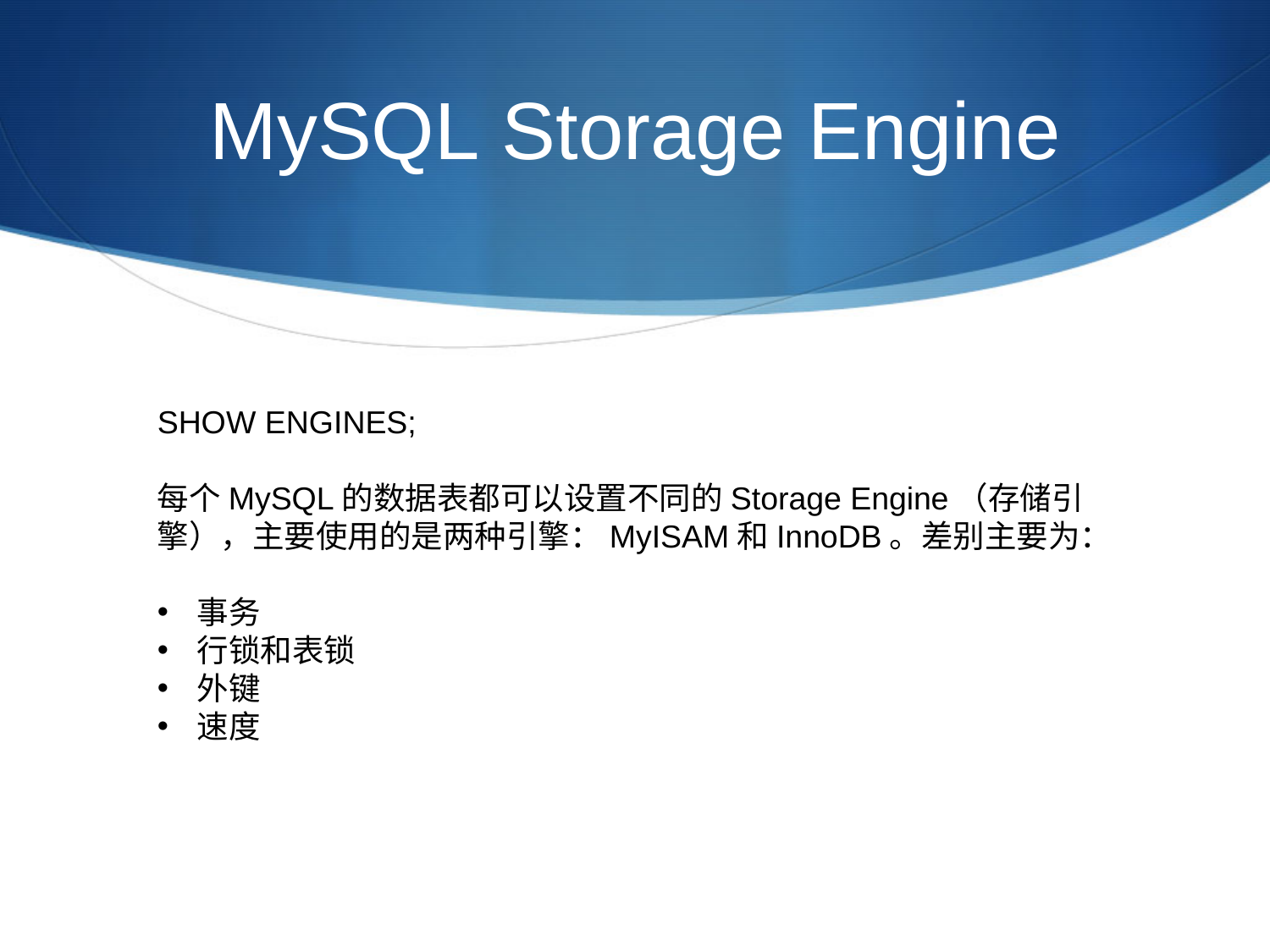

# MySQL Storage Engine
SHOW ENGINES;

每个MySQL的数据表都可以设置不同的Storage Engine（存储引擎），主要使用的是两种引擎：MyISAM和InnoDB。差别主要为：

事务
行锁和表锁
外键
速度